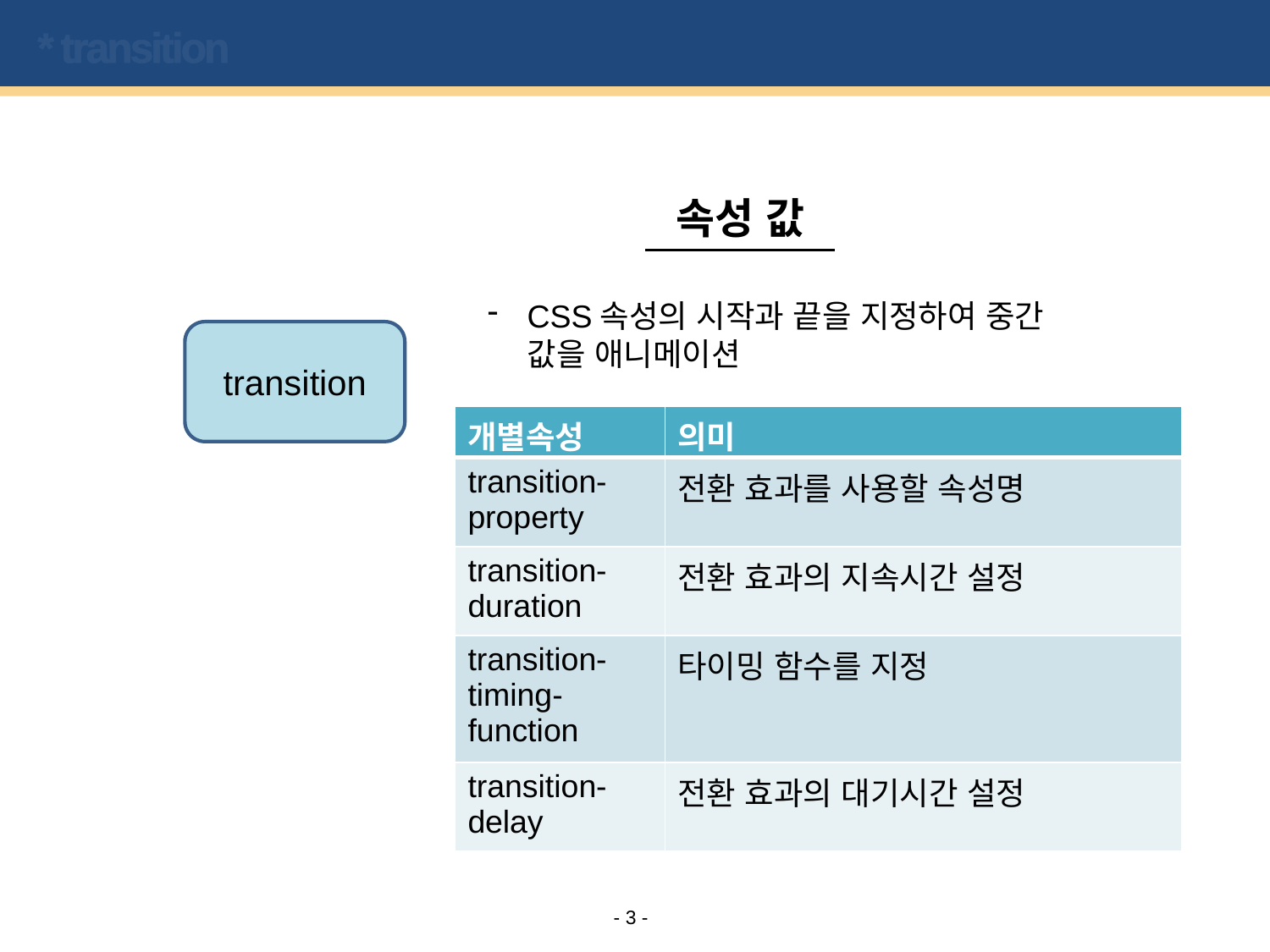

# * transition
속성 값
CSS속성의 시작과 끝을 지정하여 중간 값을 애니메이션
transition
| 개별속성 | 의미 |
| --- | --- |
| transition-property | 전환 효과를 사용할 속성명 |
| transition-duration | 전환 효과의 지속시간 설정 |
| transition-timing-function | 타이밍 함수를 지정 |
| transition-delay | 전환 효과의 대기시간 설정 |